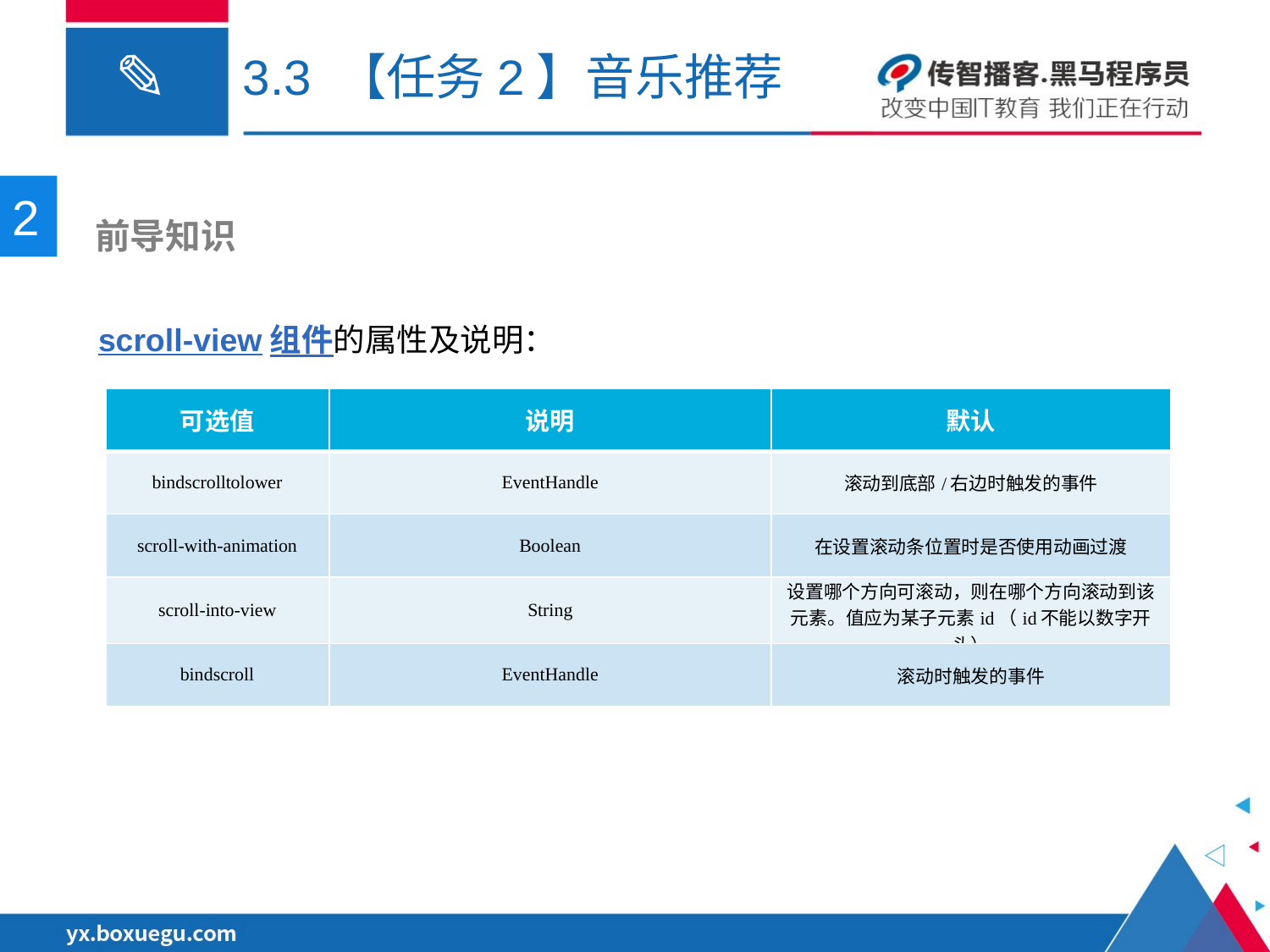

# 3.3 【任务2】音乐推荐

2
  前导知识
scroll-view组件的属性及说明：
| 可选值 | 说明 | 默认 |
| --- | --- | --- |
| bindscrolltolower | EventHandle | 滚动到底部/右边时触发的事件 |
| scroll-with-animation | Boolean | 在设置滚动条位置时是否使用动画过渡 |
| scroll-into-view | String | 设置哪个方向可滚动，则在哪个方向滚动到该元素。值应为某子元素id（id不能以数字开头） |
| bindscroll | EventHandle | 滚动时触发的事件 |